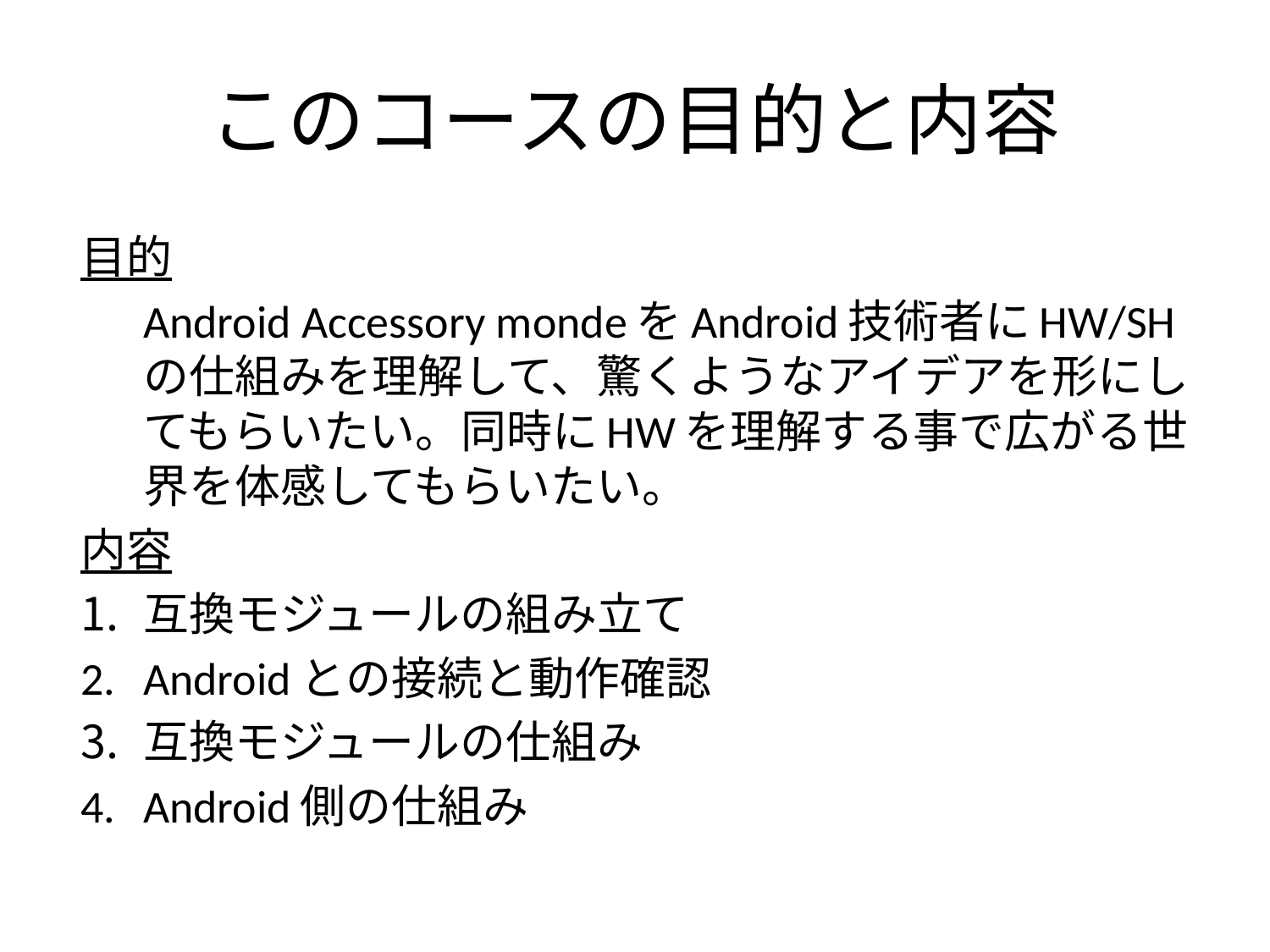

# このコースの目的と内容
目的
	Android Accessory mondeをAndroid技術者にHW/SHの仕組みを理解して、驚くようなアイデアを形にしてもらいたい。同時にHWを理解する事で広がる世界を体感してもらいたい。
内容
互換モジュールの組み立て
Androidとの接続と動作確認
互換モジュールの仕組み
Android側の仕組み